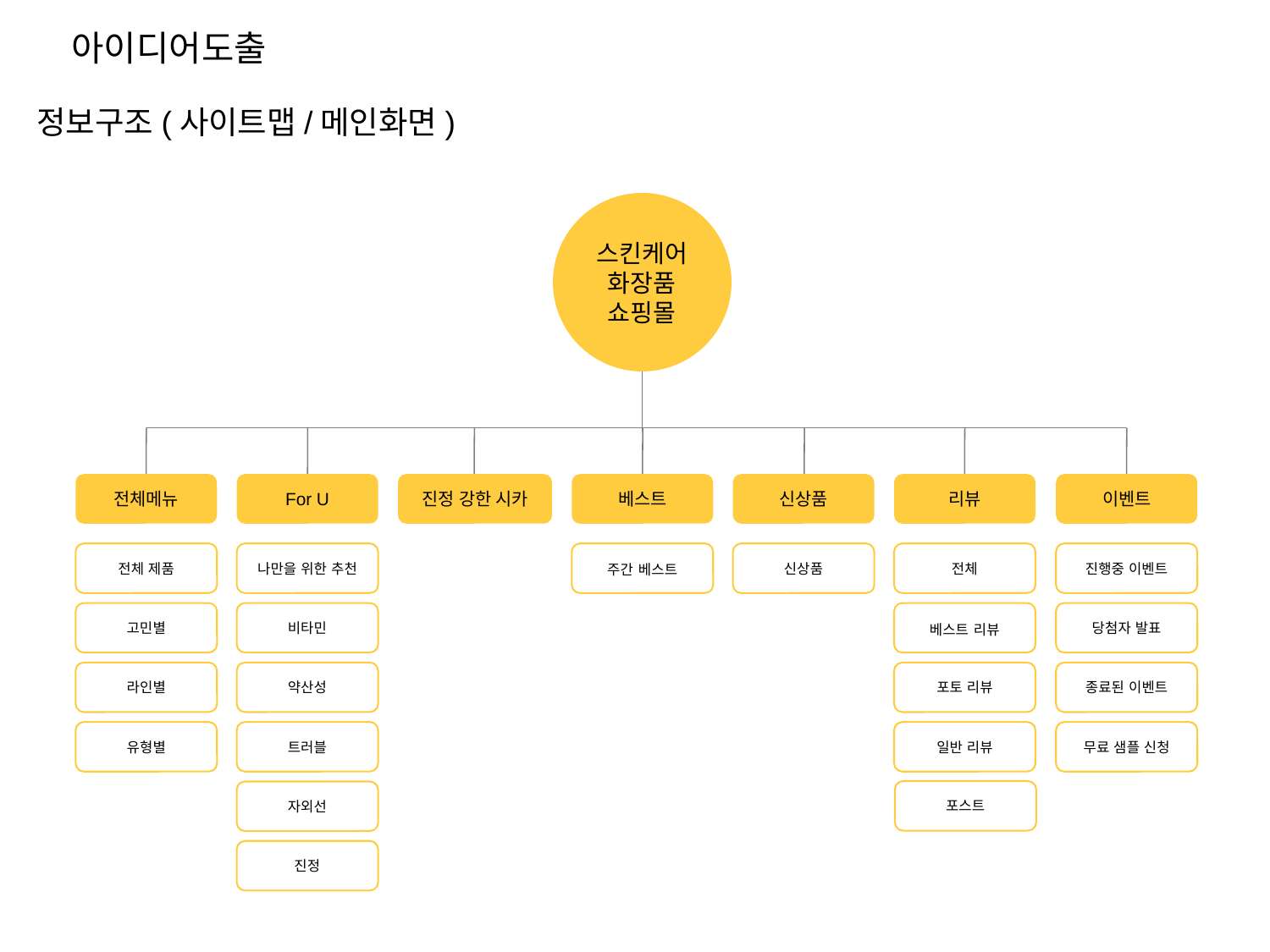

아이디어도출
정보구조(사이트맵/메인화면)
스킨케어 화장품 쇼핑몰
전체메뉴
전체 제품
고민별
라인별
유형별
For U
나만을 위한 추천
비타민
약산성
트러블
자외선
진정
진정 강한 시카
베스트
주간 베스트
신상품
신상품
리뷰
전체
베스트 리뷰
포토 리뷰
일반 리뷰
포스트
이벤트
진행중 이벤트
당첨자 발표
종료된 이벤트
무료 샘플 신청